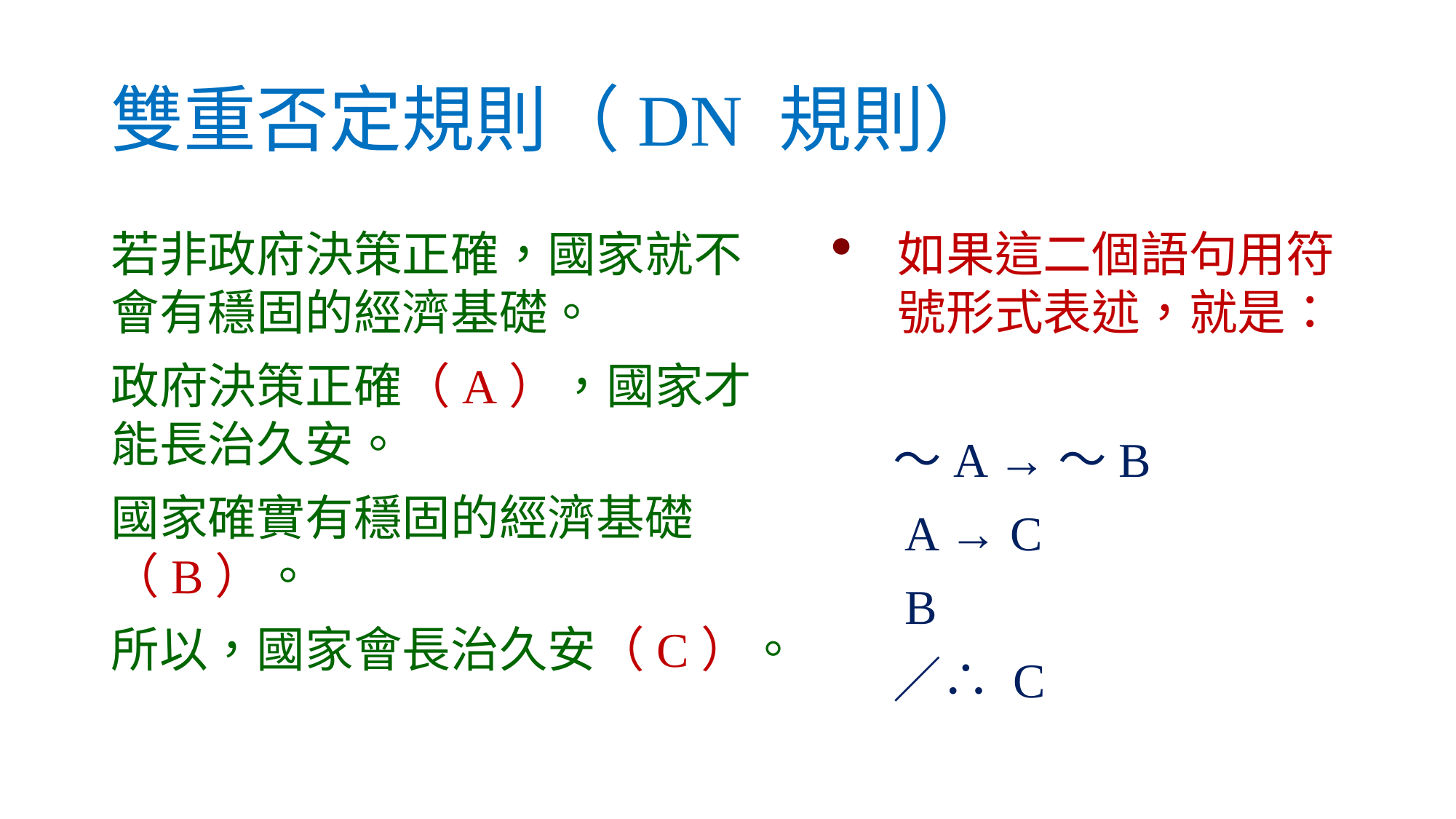

# 雙重否定規則（DN 規則）
若非政府決策正確，國家就不會有穩固的經濟基礎。
政府決策正確（A），國家才能長治久安。
國家確實有穩固的經濟基礎（B）。
所以，國家會長治久安（C）。
如果這二個語句用符號形式表述，就是：

　 ～A →～B
　 A → C
　 B
　 ／∴ C